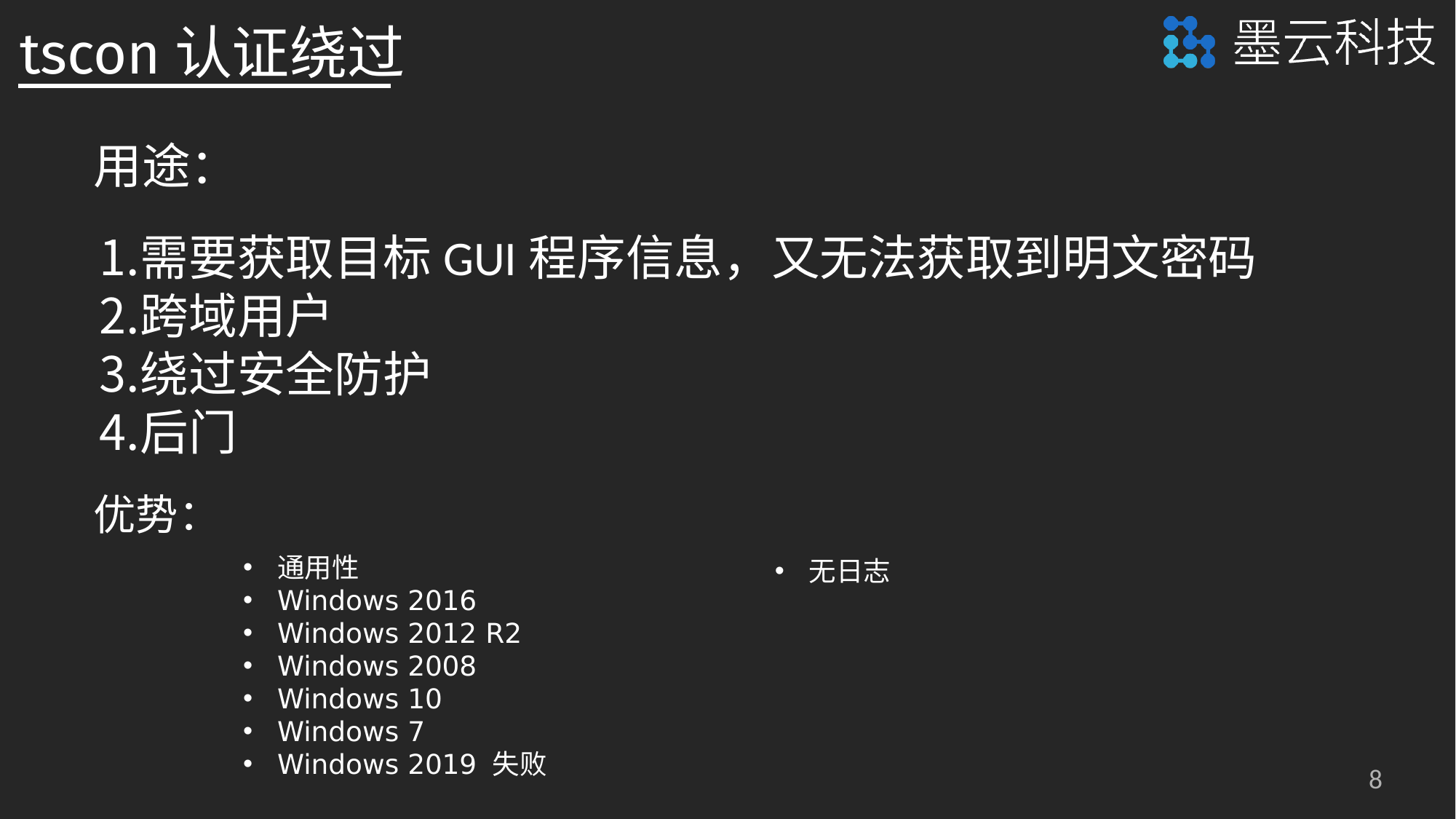

tscon认证绕过
用途：
需要获取目标GUI程序信息，又无法获取到明文密码
跨域用户
绕过安全防护
后门
优势：
通用性
Windows 2016
Windows 2012 R2
Windows 2008
Windows 10
Windows 7
Windows 2019 失败
无日志
8